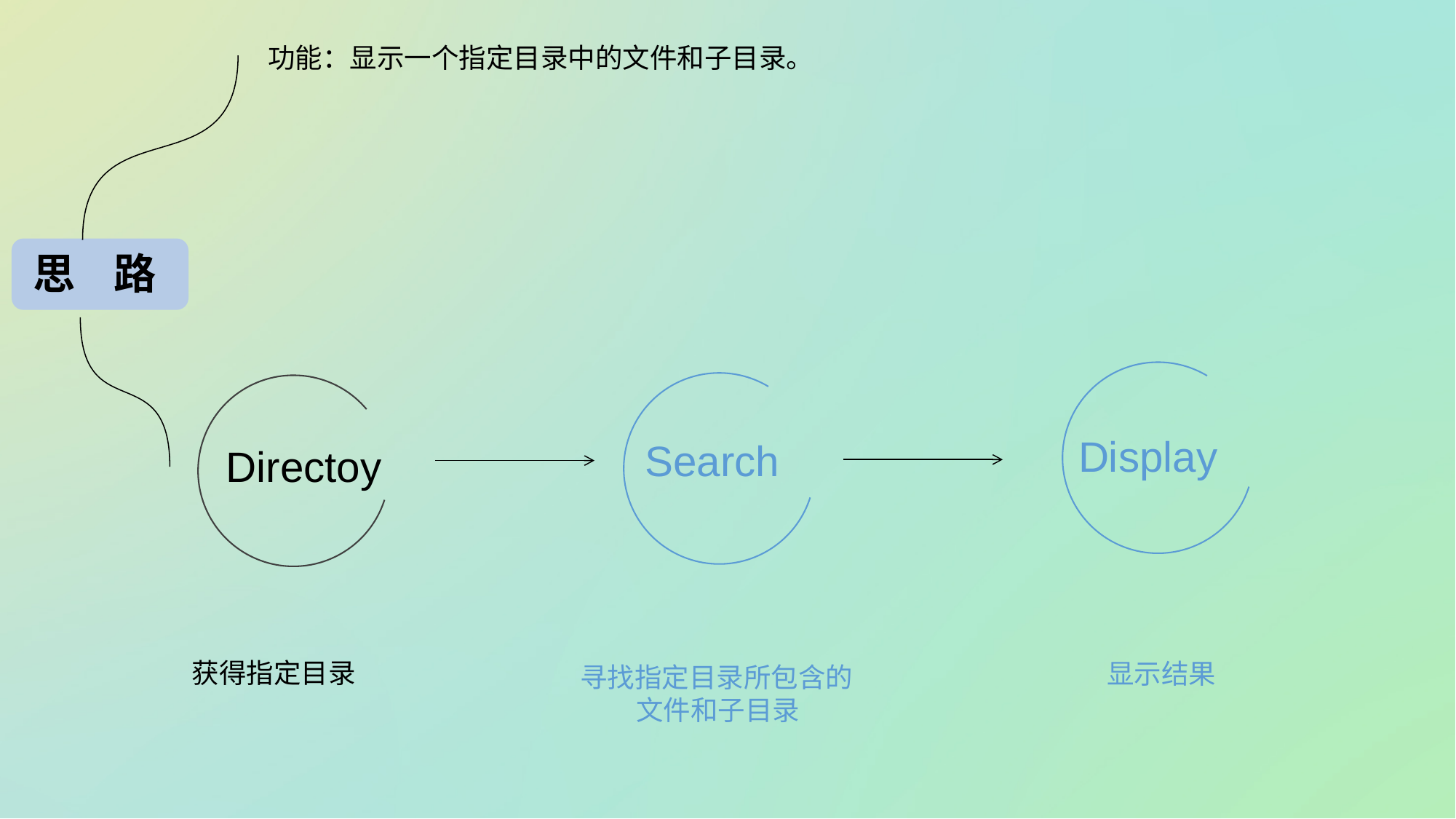

功能：显示一个指定目录中的文件和子目录。

思    路

Display
Search
Directoy
获得指定目录
显示结果
寻找指定目录所包含的
        文件和子目录